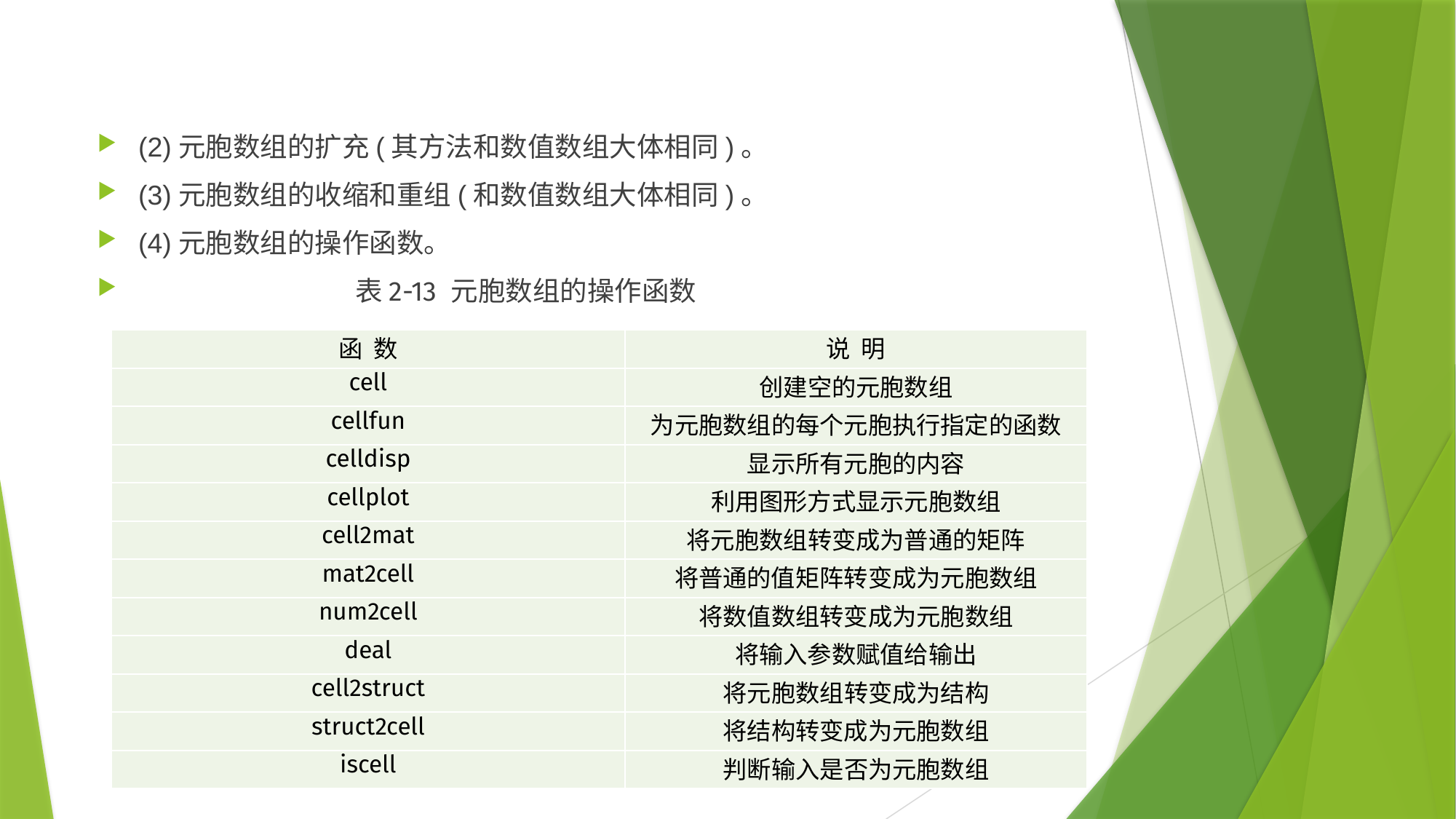

(2)元胞数组的扩充(其方法和数值数组大体相同)。
(3)元胞数组的收缩和重组(和数值数组大体相同)。
(4)元胞数组的操作函数。
                                  表2-13 元胞数组的操作函数

| 函 数 | 说 明 |
| --- | --- |
| cell | 创建空的元胞数组 |
| cellfun | 为元胞数组的每个元胞执行指定的函数 |
| celldisp | 显示所有元胞的内容 |
| cellplot | 利用图形方式显示元胞数组 |
| cell2mat | 将元胞数组转变成为普通的矩阵 |
| mat2cell | 将普通的值矩阵转变成为元胞数组 |
| num2cell | 将数值数组转变成为元胞数组 |
| deal | 将输入参数赋值给输出 |
| cell2struct | 将元胞数组转变成为结构 |
| struct2cell | 将结构转变成为元胞数组 |
| iscell | 判断输入是否为元胞数组 |